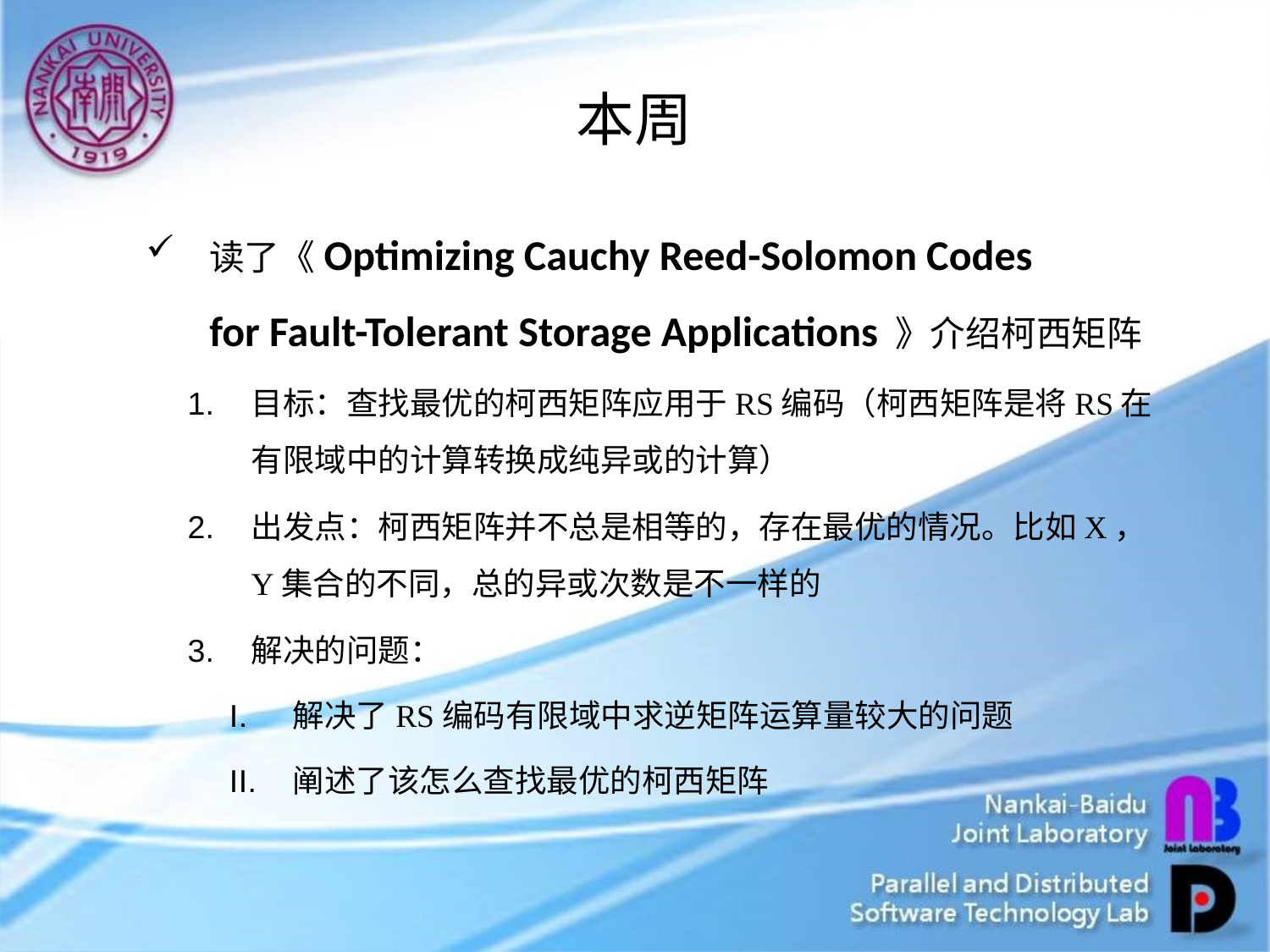

# 本周
读了《Optimizing Cauchy Reed-Solomon Codes
for Fault-Tolerant Storage Applications 》介绍柯西矩阵
目标：查找最优的柯西矩阵应用于RS编码（柯西矩阵是将RS在有限域中的计算转换成纯异或的计算）
出发点：柯西矩阵并不总是相等的，存在最优的情况。比如X，Y集合的不同，总的异或次数是不一样的
解决的问题：
解决了RS编码有限域中求逆矩阵运算量较大的问题
阐述了该怎么查找最优的柯西矩阵